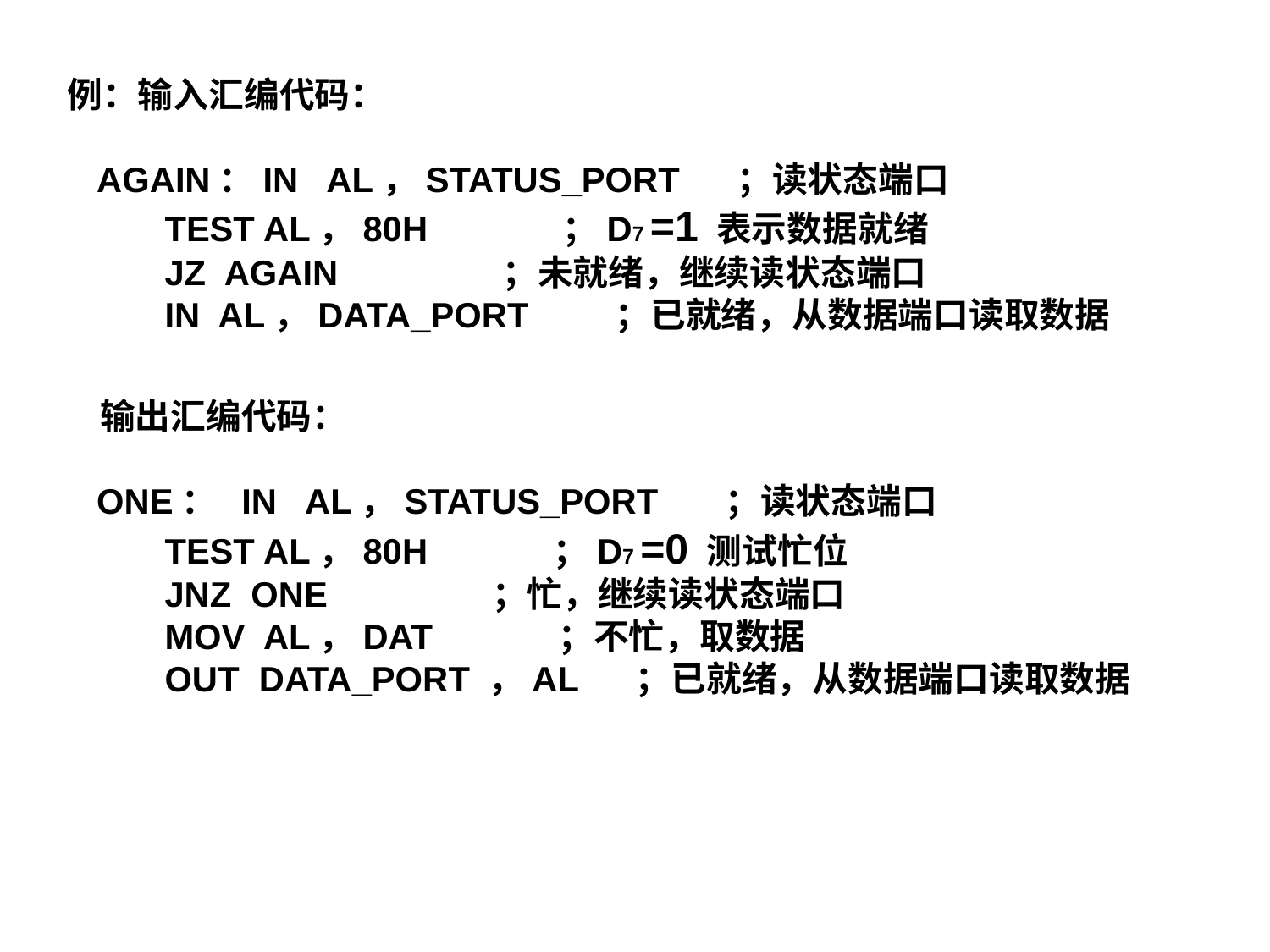

例：输入汇编代码：

   AGAIN：IN   AL，STATUS_PORT     ；读状态端口
          TEST AL，80H             ；D7 =1 表示数据就绪
          JZ  AGAIN                ；未就绪，继续读状态端口
          IN  AL，DATA_PORT        ；已就绪，从数据端口读取数据
   输出汇编代码：

   ONE：  IN   AL，STATUS_PORT      ；读状态端口
          TEST AL，80H            ；D7 =0 测试忙位
          JNZ  ONE                ；忙，继续读状态端口
          MOV  AL，DAT            ；不忙，取数据
          OUT  DATA_PORT ，AL     ；已就绪，从数据端口读取数据